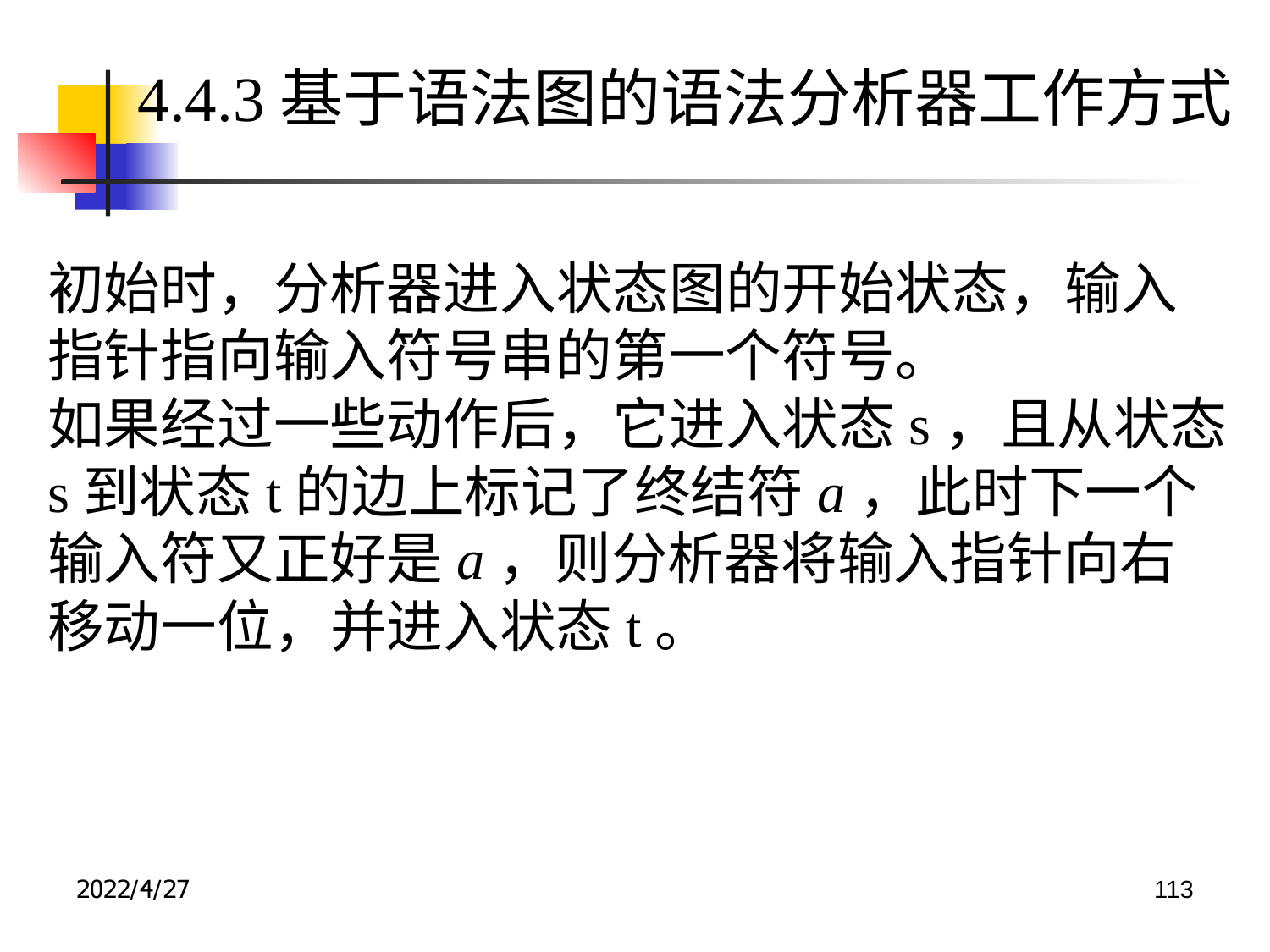

4.4.3基于语法图的语法分析器工作方式
初始时，分析器进入状态图的开始状态，输入指针指向输入符号串的第一个符号。
如果经过一些动作后，它进入状态s，且从状态s到状态t的边上标记了终结符a，此时下一个输入符又正好是a，则分析器将输入指针向右移动一位，并进入状态t。
2022/4/27
113